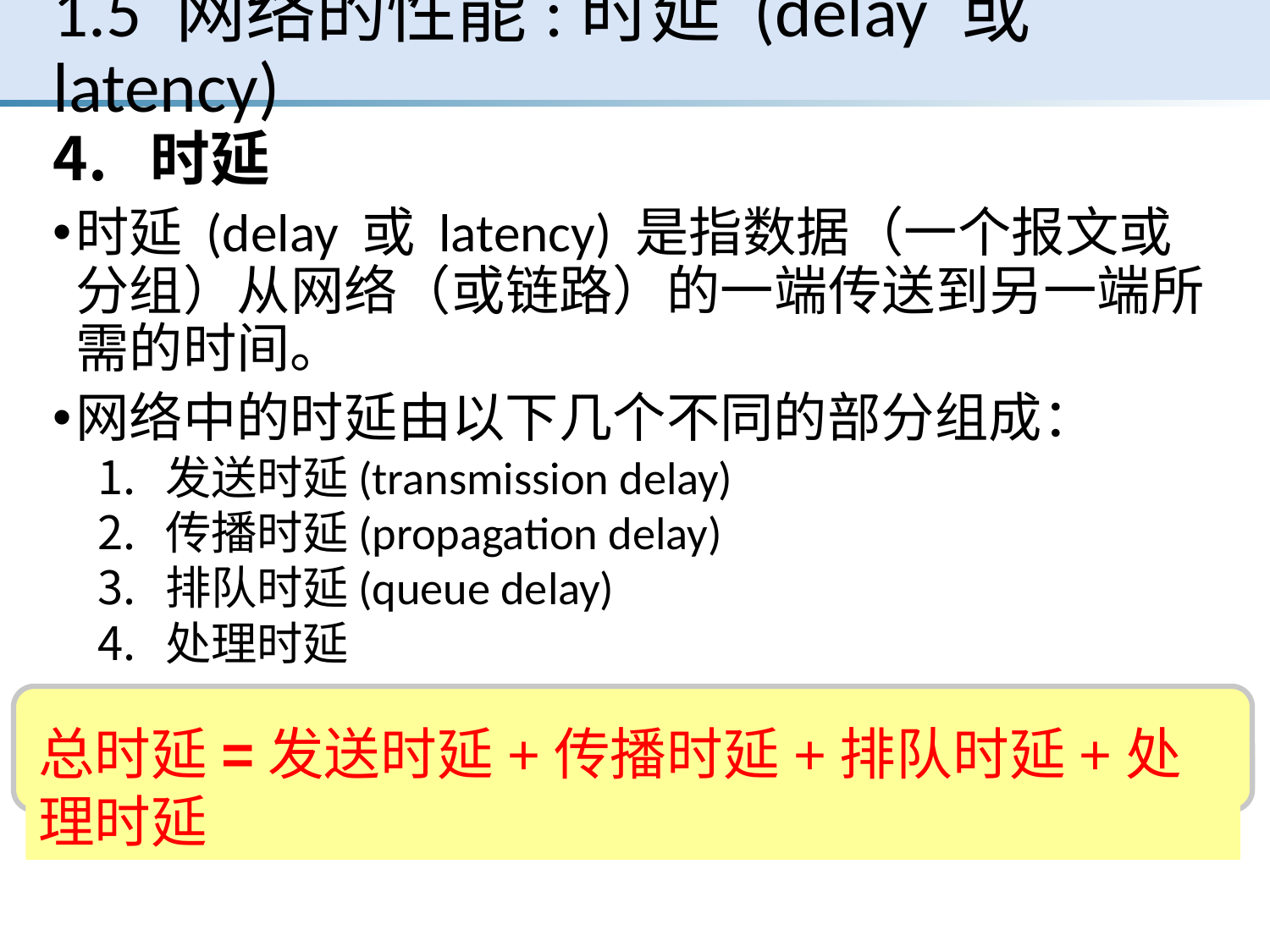

# 1.5 网络的性能:时延 (delay 或 latency)
时延
时延 (delay 或 latency) 是指数据（一个报文或分组）从网络（或链路）的一端传送到另一端所需的时间。
网络中的时延由以下几个不同的部分组成：
发送时延(transmission delay)
传播时延(propagation delay)
排队时延(queue delay)
处理时延

总时延=发送时延+传播时延+排队时延+处理时延